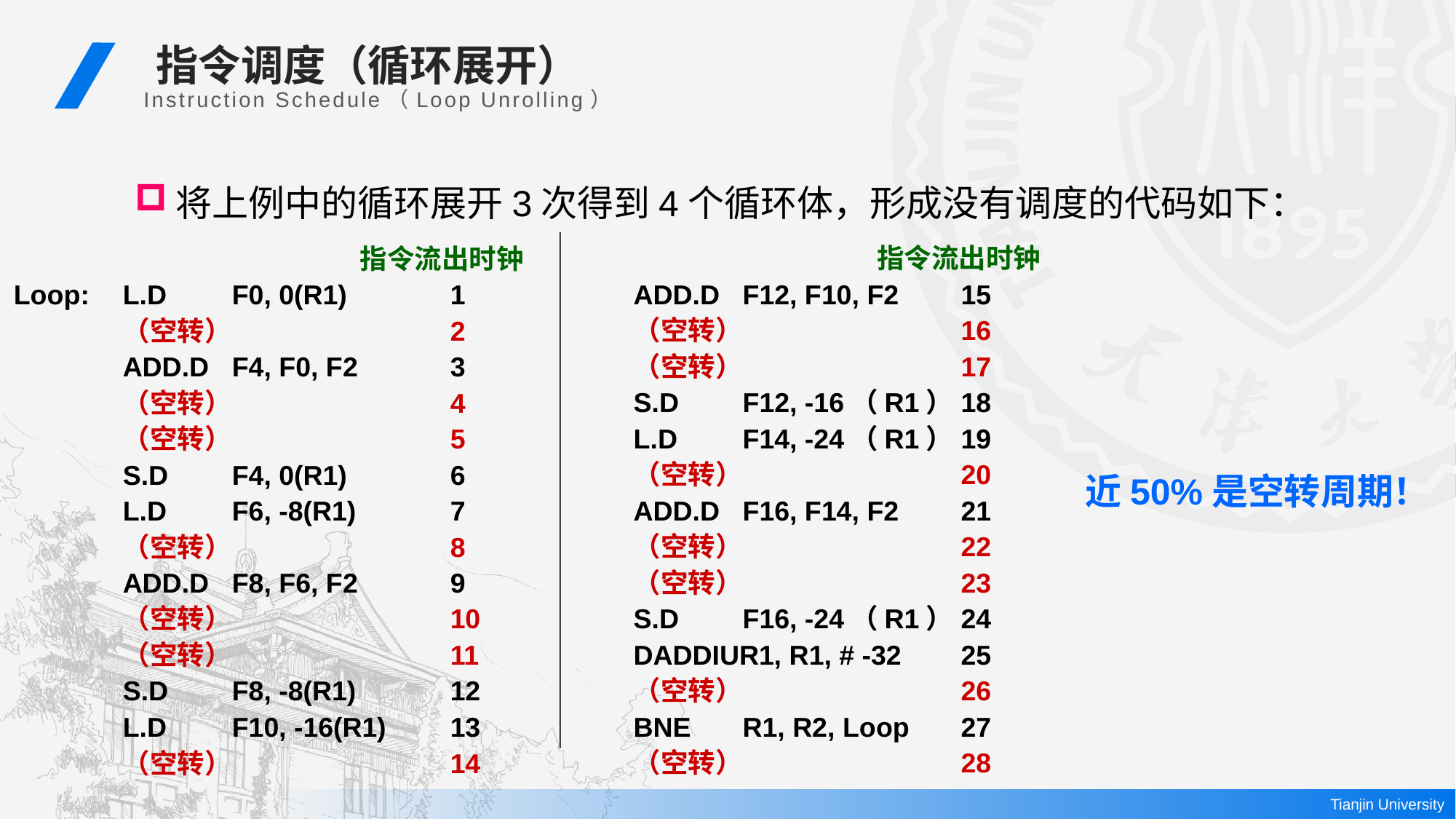

指令调度（循环展开）
   Instruction Schedule（Loop Unrolling）
将上例中的循环展开3次得到4个循环体，形成没有调度的代码如下：

			   指令流出时钟
	ADD.D	F12, F10, F2	15
	（空转）		16
	（空转）		17
	S.D	F12, -16（R1）	18
	L.D	F14, -24（R1）	19
	（空转）		20
	ADD.D	F16, F14, F2	21
	（空转）		22
	（空转）		23
	S.D	F16, -24（R1）	24
	DADDIUR1, R1, # -32	25
	（空转）		26
	BNE	R1, R2, Loop	27
	（空转）		28
			  指令流出时钟
Loop:	L.D	F0, 0(R1)	1
	（空转）		2
	ADD.D	F4, F0, F2	3
	（空转）		4
	（空转）		5
	S.D	F4, 0(R1)	6
	L.D	F6, -8(R1)	7
	（空转）		8
	ADD.D	F8, F6, F2	9
	（空转）		10
	（空转）		11
	S.D	F8, -8(R1)	12
	L.D	F10, -16(R1)	13
	（空转）		14
近50%是空转周期！